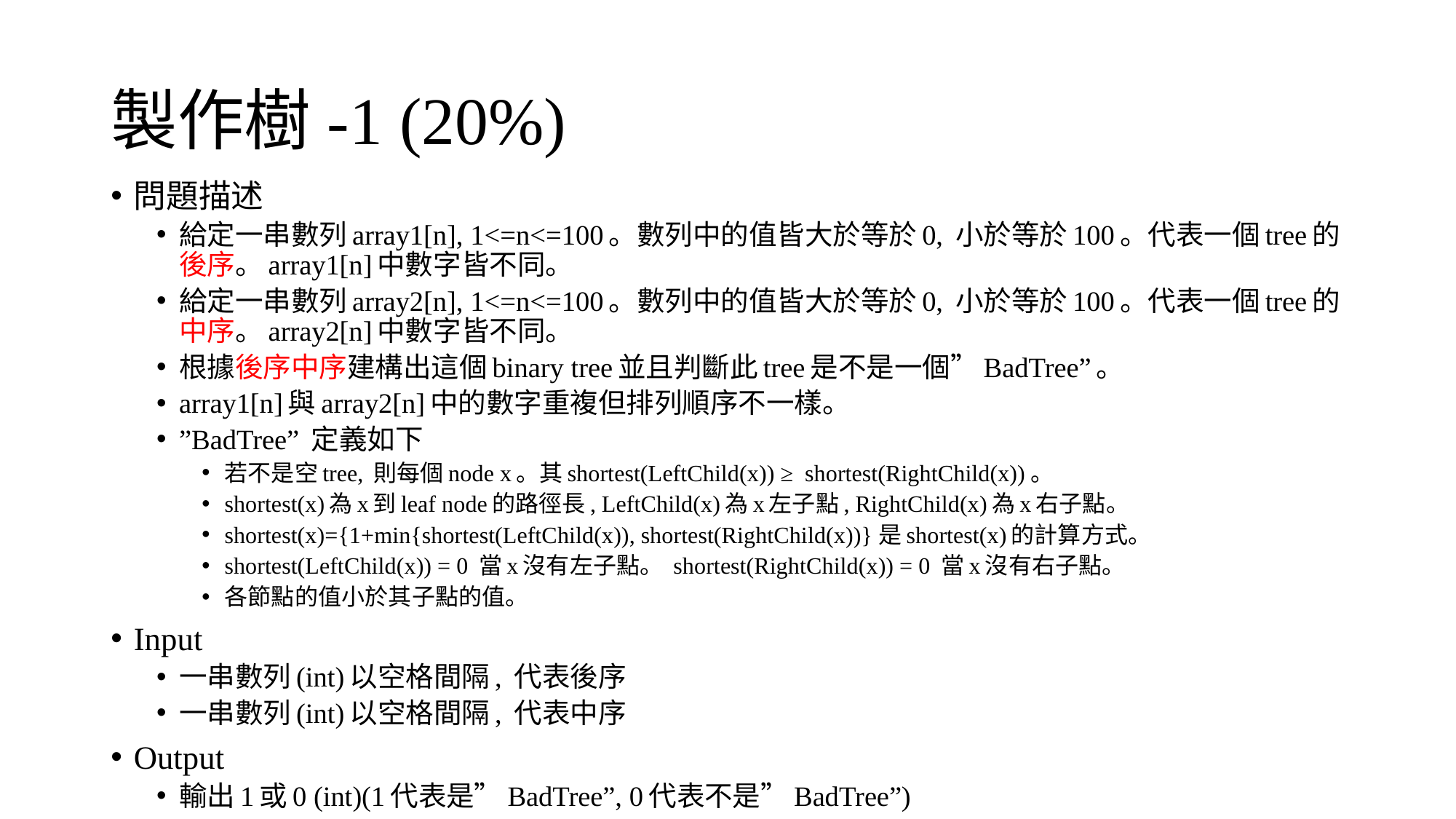

# 製作樹-1 (20%)
問題描述
給定一串數列array1[n], 1<=n<=100。數列中的值皆大於等於0, 小於等於100。代表一個tree的後序。array1[n]中數字皆不同。
給定一串數列array2[n], 1<=n<=100。數列中的值皆大於等於0, 小於等於100。代表一個tree的中序。array2[n]中數字皆不同。
根據後序中序建構出這個binary tree並且判斷此tree是不是一個”BadTree”。
array1[n]與array2[n]中的數字重複但排列順序不一樣。
”BadTree” 定義如下
若不是空tree, 則每個node x。其shortest(LeftChild(x)) ≥  shortest(RightChild(x))。
shortest(x)為x到leaf node的路徑長, LeftChild(x)為x左子點, RightChild(x)為x右子點。
shortest(x)={1+min{shortest(LeftChild(x)), shortest(RightChild(x))}是shortest(x)的計算方式。
shortest(LeftChild(x)) = 0 當x沒有左子點。 shortest(RightChild(x)) = 0 當x沒有右子點。
各節點的值小於其子點的值。
Input
一串數列(int)以空格間隔, 代表後序
一串數列(int)以空格間隔, 代表中序
Output
輸出1或0 (int)(1代表是”BadTree”, 0代表不是”BadTree”)